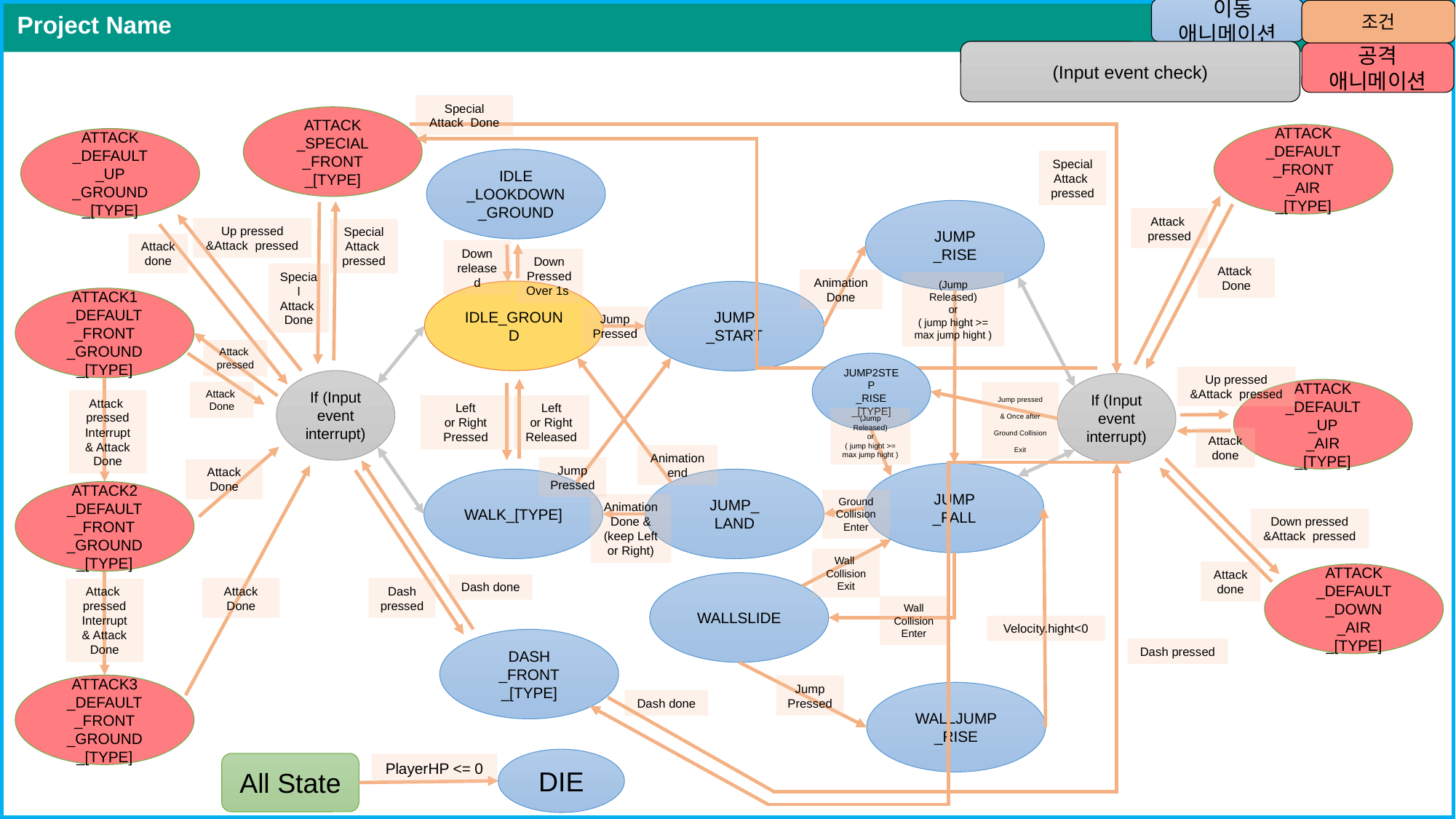

이동
애니메이션
조건
(Input event check)
공격
애니메이션
#
Special
Attack  Done
ATTACK
_SPECIAL
_FRONT
_[TYPE]
ATTACK
_DEFAULT
_FRONT
_AIR
_[TYPE]
ATTACK
_DEFAULT
_UP
_GROUND
_[TYPE]
IDLE
_LOOKDOWN
_GROUND
Special
Attack  pressed
JUMP
_RISE
Attack  pressed
Up pressed
&Attack  pressed
Special
Attack  pressed
Attack done
Down
released
Down
Pressed
Over 1s
Attack  Done
Special
Attack  Done
Animation
Done
(Jump
Released)
or
( jump hight >= max jump hight )
IDLE_GROUND
JUMP
_START
ATTACK1
_DEFAULT
_FRONT
_GROUND
_[TYPE]
Jump
Pressed
Attack  pressed
JUMP2STEP
_RISE
_[TYPE]
Up pressed
&Attack  pressed
If (Input
event interrupt)
If (Input
event interrupt)
ATTACK
_DEFAULT
_UP
_AIR
_[TYPE]
Attack  Done
Jump pressed
& Once after Ground Collision Exit
Attack  pressed Interrupt
& Attack
Done
Left
or Right Pressed
Left
or Right Released
(Jump
Released)
or
( jump hight >= max jump hight )
Attack done
Animation
end
Jump
Pressed
Attack
Done
JUMP
_FALL
WALK_[TYPE]
JUMP_
LAND
ATTACK2
_DEFAULT
_FRONT
_GROUND
_[TYPE]
Ground Collision Enter
Animation
Done &
(keep Left
or Right)
Down pressed
&Attack  pressed
Wall
Collision
Exit
Attack done
ATTACK
_DEFAULT
_DOWN
_AIR
_[TYPE]
WALLSLIDE
Dash done
Attack
Done
Dash
pressed
Attack  pressed Interrupt
& Attack
Done
Wall Collision
Enter
Velocity.hight<0
DASH
_FRONT
_[TYPE]
Dash pressed
ATTACK3
_DEFAULT
_FRONT
_GROUND
_[TYPE]
Jump
Pressed
WALLJUMP
_RISE
Dash done
DIE
All State
PlayerHP <= 0